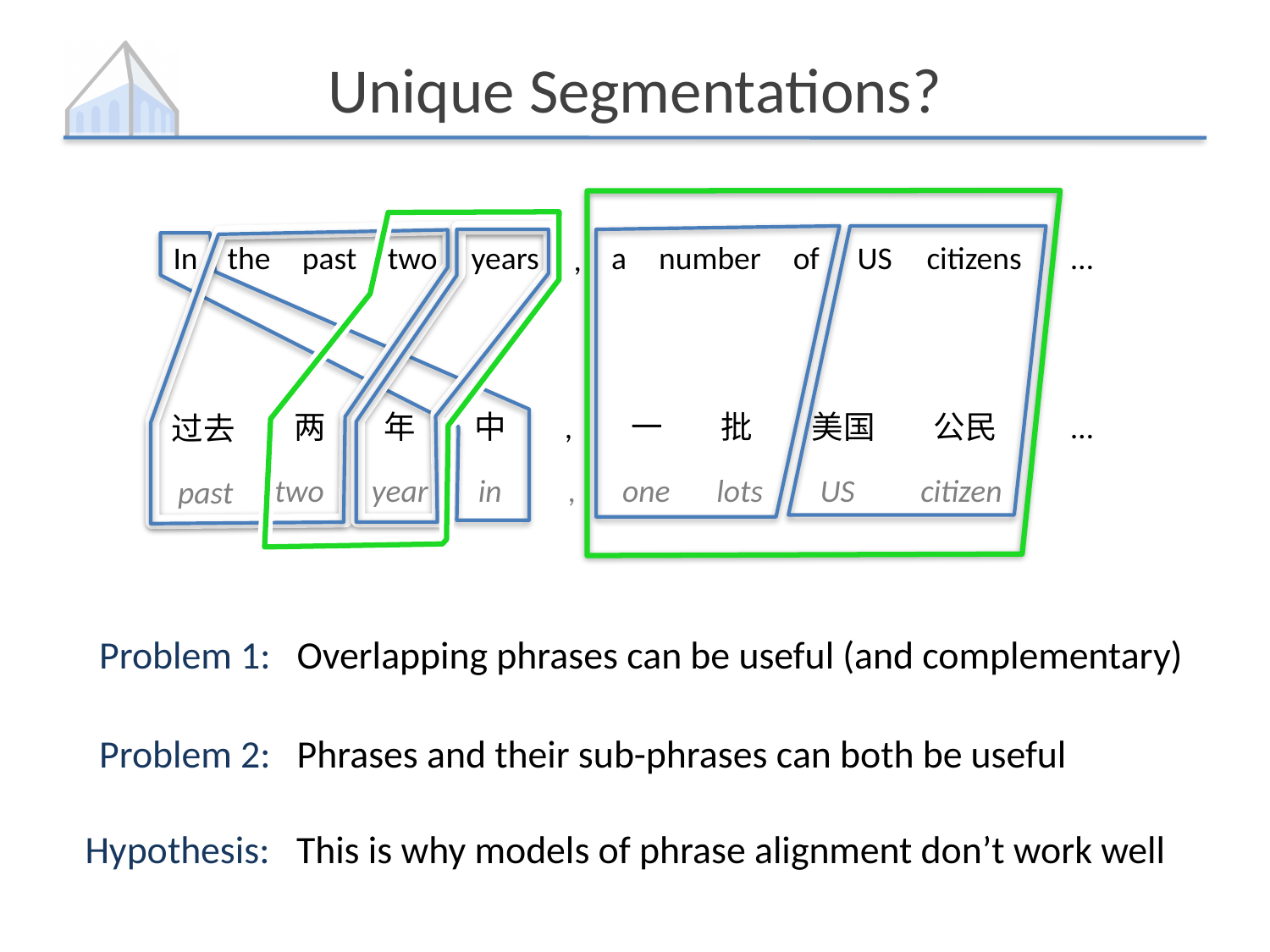

# Unique Segmentations?

In
the
past
two
years
a
number
of
US
citizens
…

,
两
年
中
,
一
批
美国
公民
…
过去
two
year
in
,
one
lots
US
citizen
past
Problem 1:
Overlapping phrases can be useful (and complementary)
Problem 2:
Phrases and their sub-phrases can both be useful
Hypothesis:
This is why models of phrase alignment don’t work well